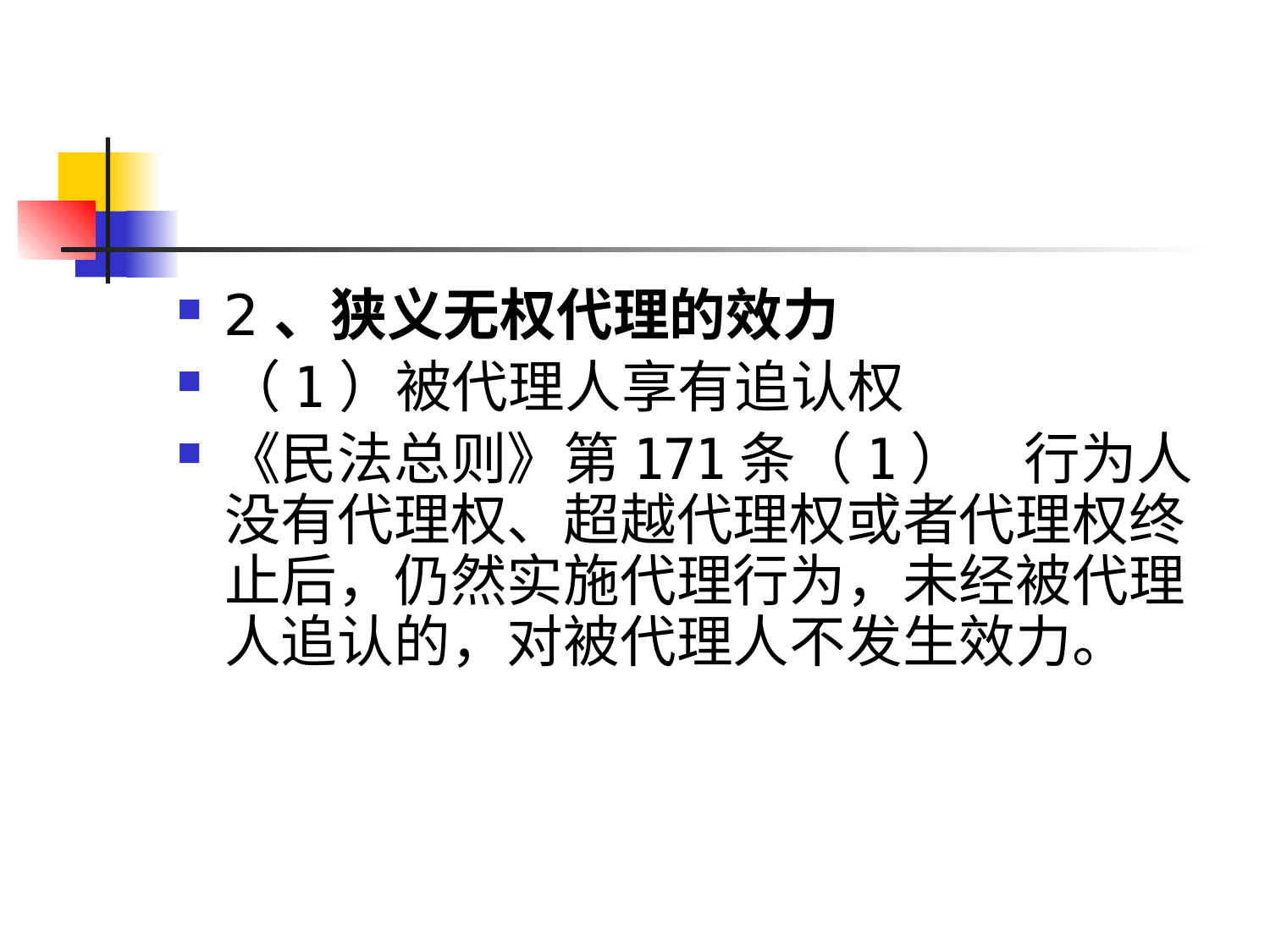

#
2、狭义无权代理的效力
（1）被代理人享有追认权
《民法总则》第171条（1）　行为人没有代理权、超越代理权或者代理权终止后，仍然实施代理行为，未经被代理人追认的，对被代理人不发生效力。